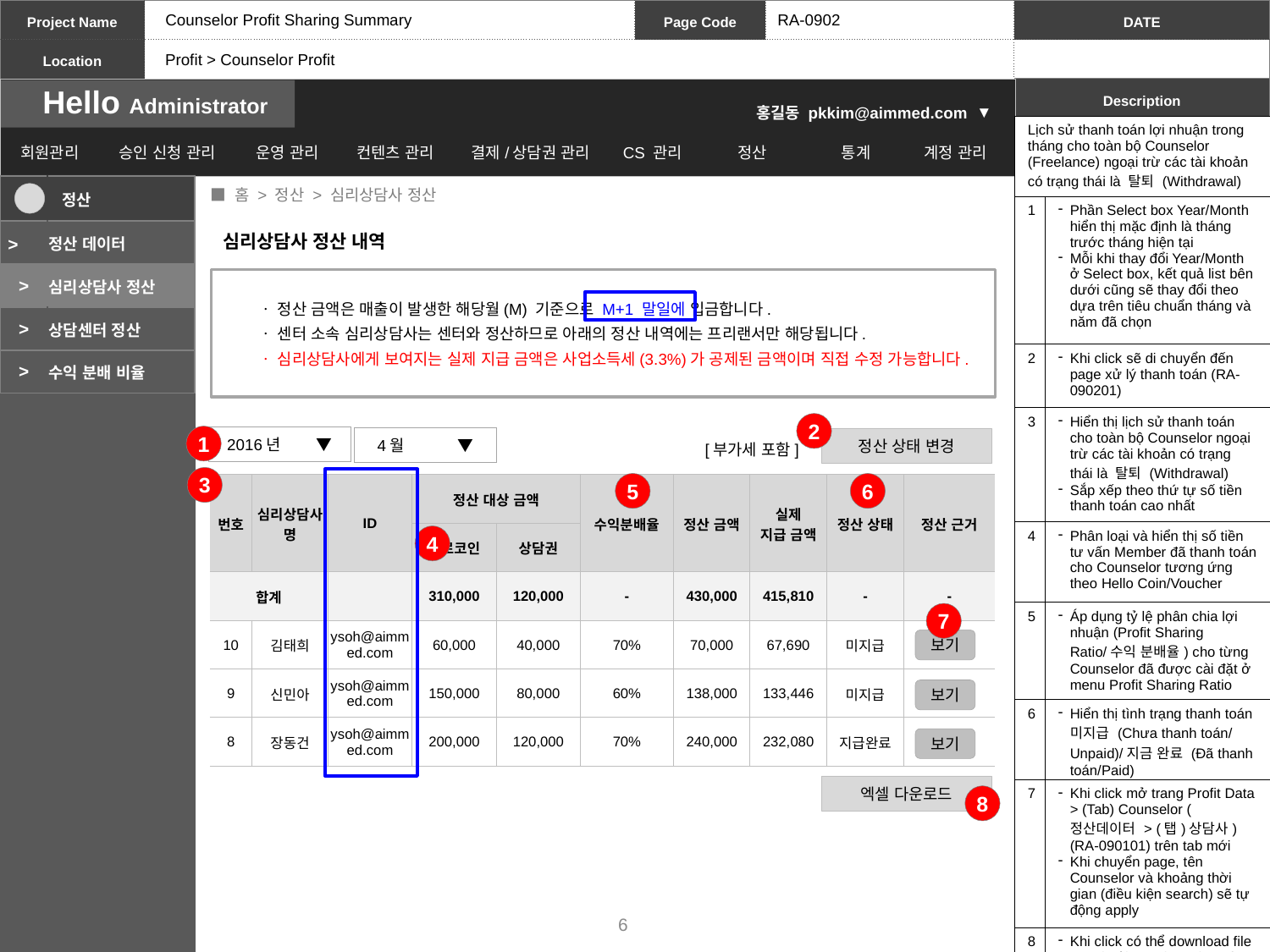

Counselor Profit Sharing Summary
RA-0902
Profit > Counselor Profit
| Lịch sử thanh toán lợi nhuận trong tháng cho toàn bộ Counselor (Freelance) ngoại trừ các tài khoản có trạng thái là 탈퇴 (Withdrawal) |  |
| --- | --- |
| 1 | Phần Select box Year/Month hiển thị mặc định là tháng trước tháng hiện tại Mỗi khi thay đổi Year/Month ở Select box, kết quả list bên dưới cũng sẽ thay đổi theo dựa trên tiêu chuẩn tháng và năm đã chọn |
| 2 | Khi click sẽ di chuyển đến page xử lý thanh toán (RA-090201) |
| 3 | Hiển thị lịch sử thanh toán cho toàn bộ Counselor ngoại trừ các tài khoản có trạng thái là 탈퇴 (Withdrawal) Sắp xếp theo thứ tự số tiền thanh toán cao nhất |
| 4 | Phân loại và hiển thị số tiền tư vấn Member đã thanh toán cho Counselor tương ứng theo Hello Coin/Voucher |
| 5 | Áp dụng tỷ lệ phân chia lợi nhuận (Profit Sharing Ratio/수익 분배율) cho từng Counselor đã được cài đặt ở menu Profit Sharing Ratio |
| 6 | Hiển thị tình trạng thanh toán 미지급 (Chưa thanh toán/Unpaid)/지금 완료 (Đã thanh toán/Paid) |
| 7 | Khi click mở trang Profit Data > (Tab) Counselor (정산데이터 > (탭)상담사) (RA-090101) trên tab mới Khi chuyển page, tên Counselor và khoảng thời gian (điều kiện search) sẽ tự động apply |
| 8 | Khi click có thể download file Excel với template như trên |
   ■ 홈 > 정산 > 심리상담사 정산

|  | 정산 |
| --- | --- |
| > | 정산 데이터 |
| > | 심리상담사 정산 |
| > | 상담센터 정산 |
| > | 수익 분배 비율 |

심리상담사 정산 내역

ㆍ 정산 금액은 매출이 발생한 해당월(M) 기준으로 M+1 말일에 입금합니다.
ㆍ 센터 소속 심리상담사는 센터와 정산하므로 아래의 정산 내역에는 프리랜서만 해당됩니다.
ㆍ 심리상담사에게 보여지는 실제 지급 금액은 사업소득세(3.3%)가 공제된 금액이며 직접 수정 가능합니다.

2
1
2016년        ▼
2016년        ▼
4월            ▼
4월            ▼
정산 상태 변경
[부가세 포함]
3

5
6
| 번호 | 심리상담사명 | ID | 정산 대상 금액 |  | 수익분배율 | 정산 금액 | 실제 지급 금액 | 정산 상태 | 정산 근거 |
| --- | --- | --- | --- | --- | --- | --- | --- | --- | --- |
|  |  |  | 헬로코인 | 상담권 |  |  |  |  |  |
| 합계 |  |  | 310,000 | 120,000 | - | 430,000 | 415,810 | - | - |
| 10 | 김태희 | ysoh@aimmed.com | 60,000 | 40,000 | 70% | 70,000 | 67,690 | 미지급 |  |
| 9 | 신민아 | ysoh@aimmed.com | 150,000 | 80,000 | 60% | 138,000 | 133,446 | 미지급 |  |
| 8 | 장동건 | ysoh@aimmed.com | 200,000 | 120,000 | 70% | 240,000 | 232,080 | 지급완료 |  |
4
7
보기
보기
보기
엑셀 다운로드
8
6